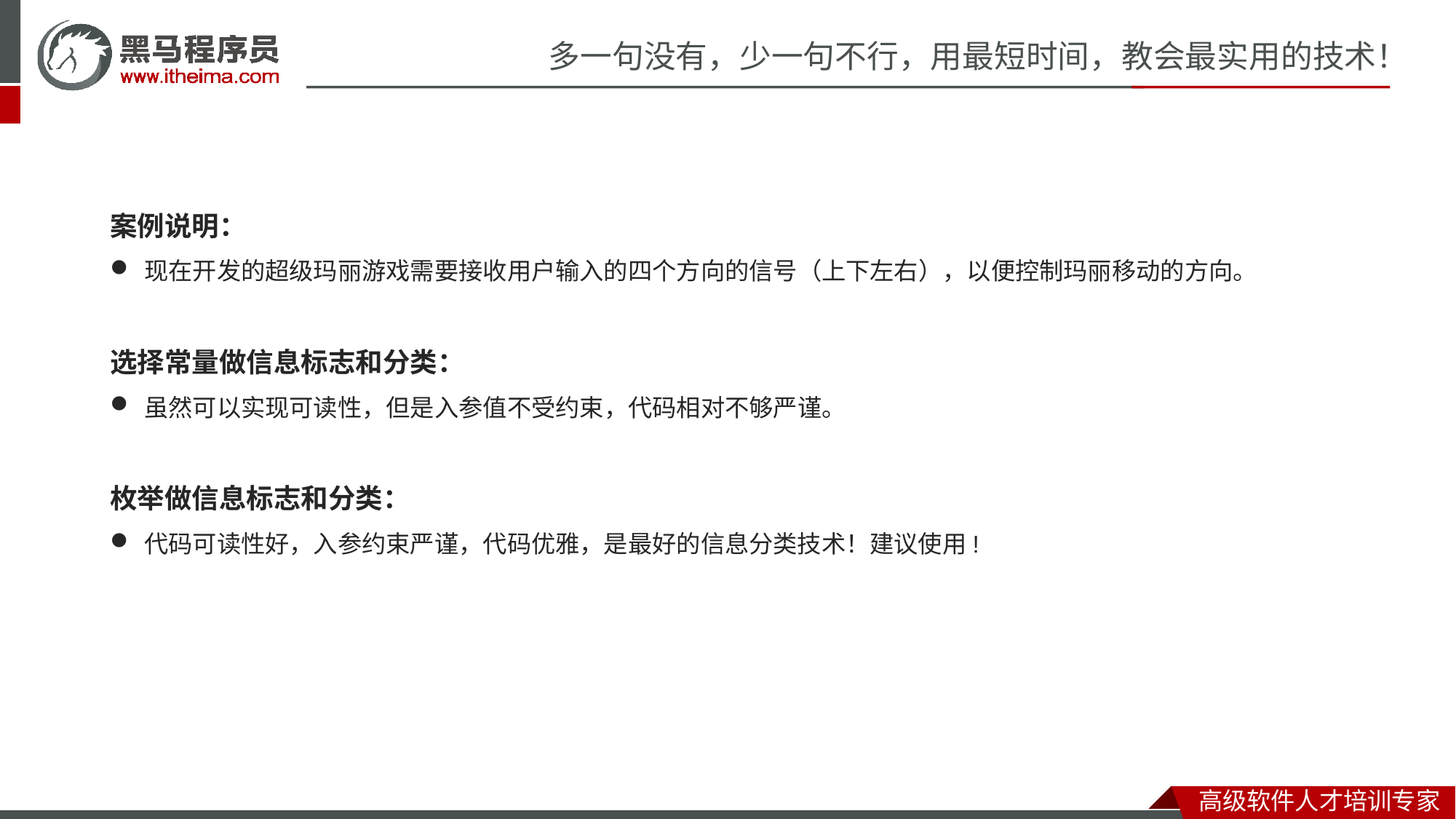

案例说明：
现在开发的超级玛丽游戏需要接收用户输入的四个方向的信号（上下左右），以便控制玛丽移动的方向。

选择常量做信息标志和分类：
虽然可以实现可读性，但是入参值不受约束，代码相对不够严谨。

枚举做信息标志和分类：
代码可读性好，入参约束严谨，代码优雅，是最好的信息分类技术！建议使用!